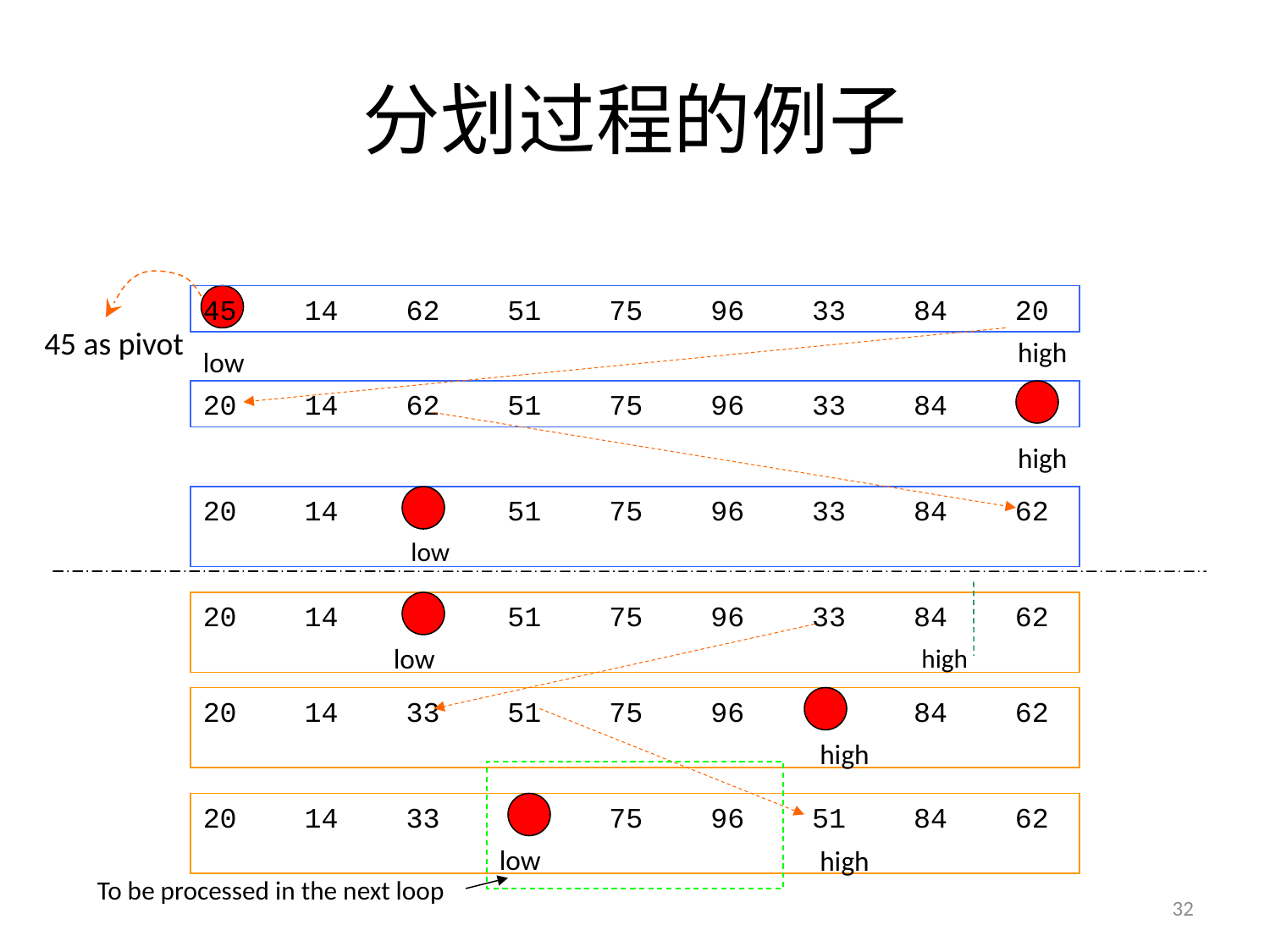

# 分划过程的例子

45    14    62    51    75    96    33    84    20

45 as pivot

high
low
20    14    62    51    75    96    33    84

high
20    14          51    75    96    33    84    62

low

20    14          51    75    96    33    84    62

low
high
20    14    33    51    75    96          84    62

high

20    14    33          75    96    51    84    62

low
high
To be processed in the next loop

32